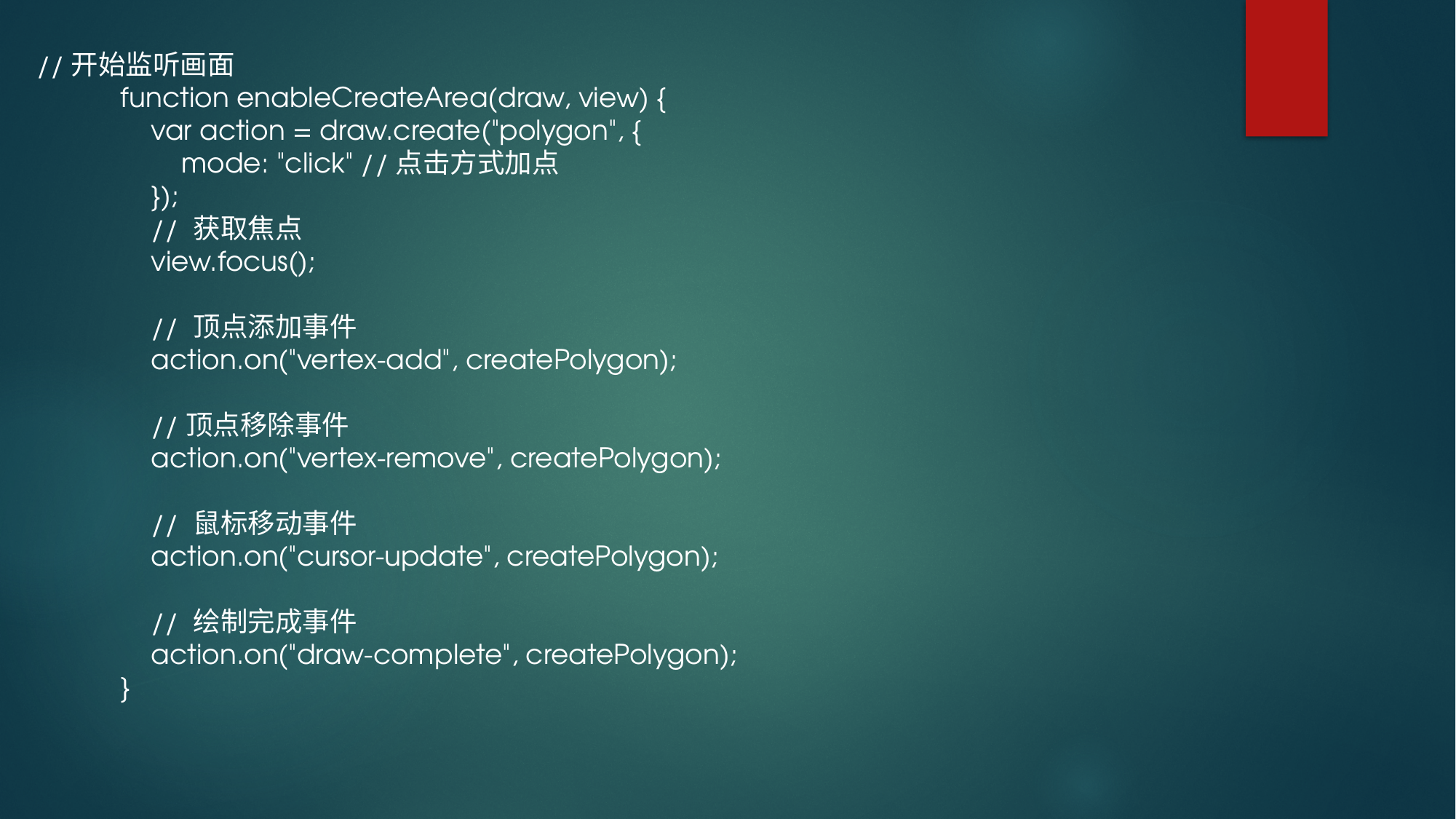

//开始监听画面
            function enableCreateArea(draw, view) {
                var action = draw.create("polygon", {
                    mode: "click" //点击方式加点
                });
                // 获取焦点
                view.focus();

                // 顶点添加事件
                action.on("vertex-add", createPolygon);

                //顶点移除事件
                action.on("vertex-remove", createPolygon);

                // 鼠标移动事件
                action.on("cursor-update", createPolygon);

                // 绘制完成事件
                action.on("draw-complete", createPolygon);
            }